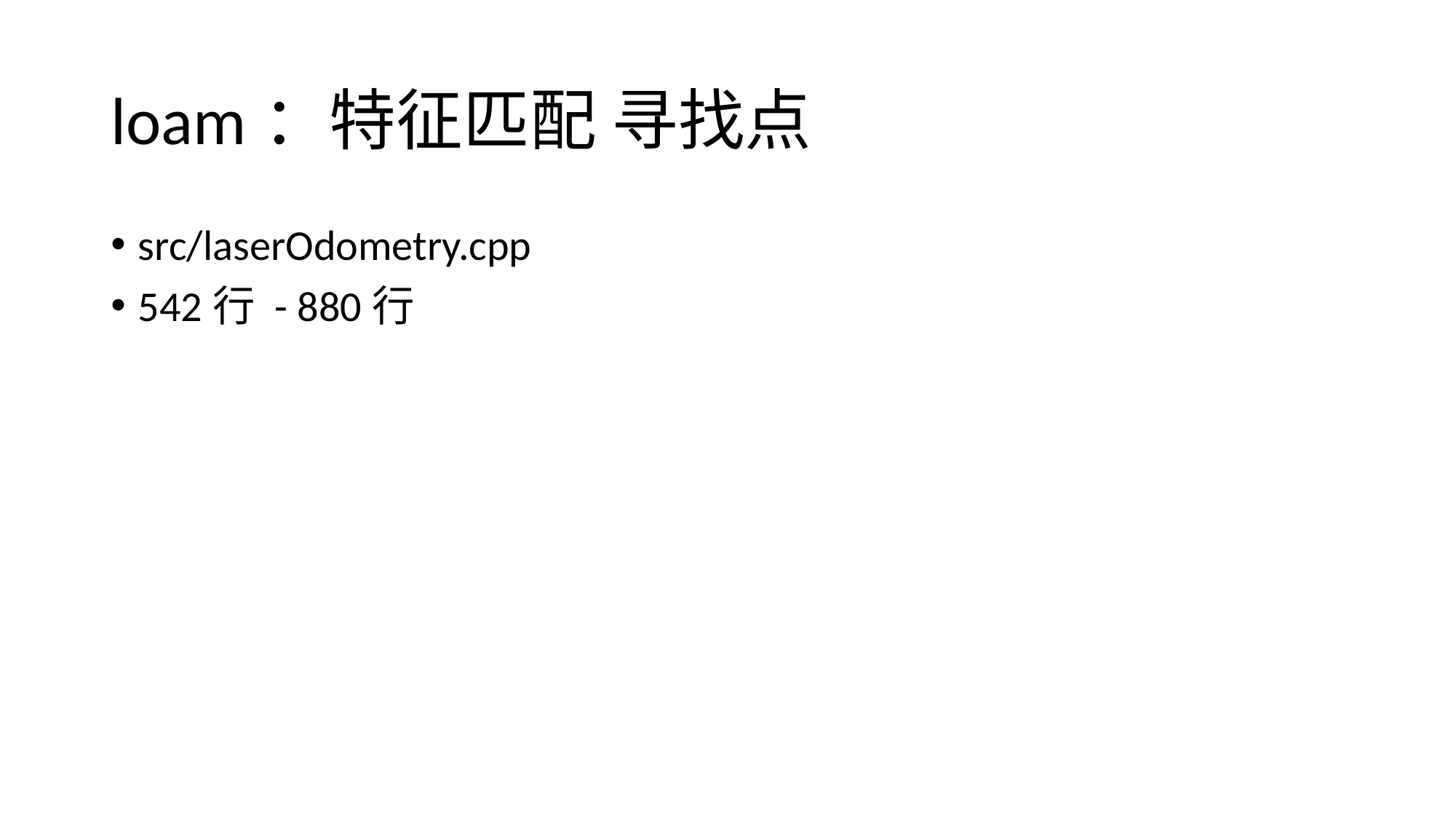

# loam：特征匹配 寻找点
src/laserOdometry.cpp
542行 - 880行